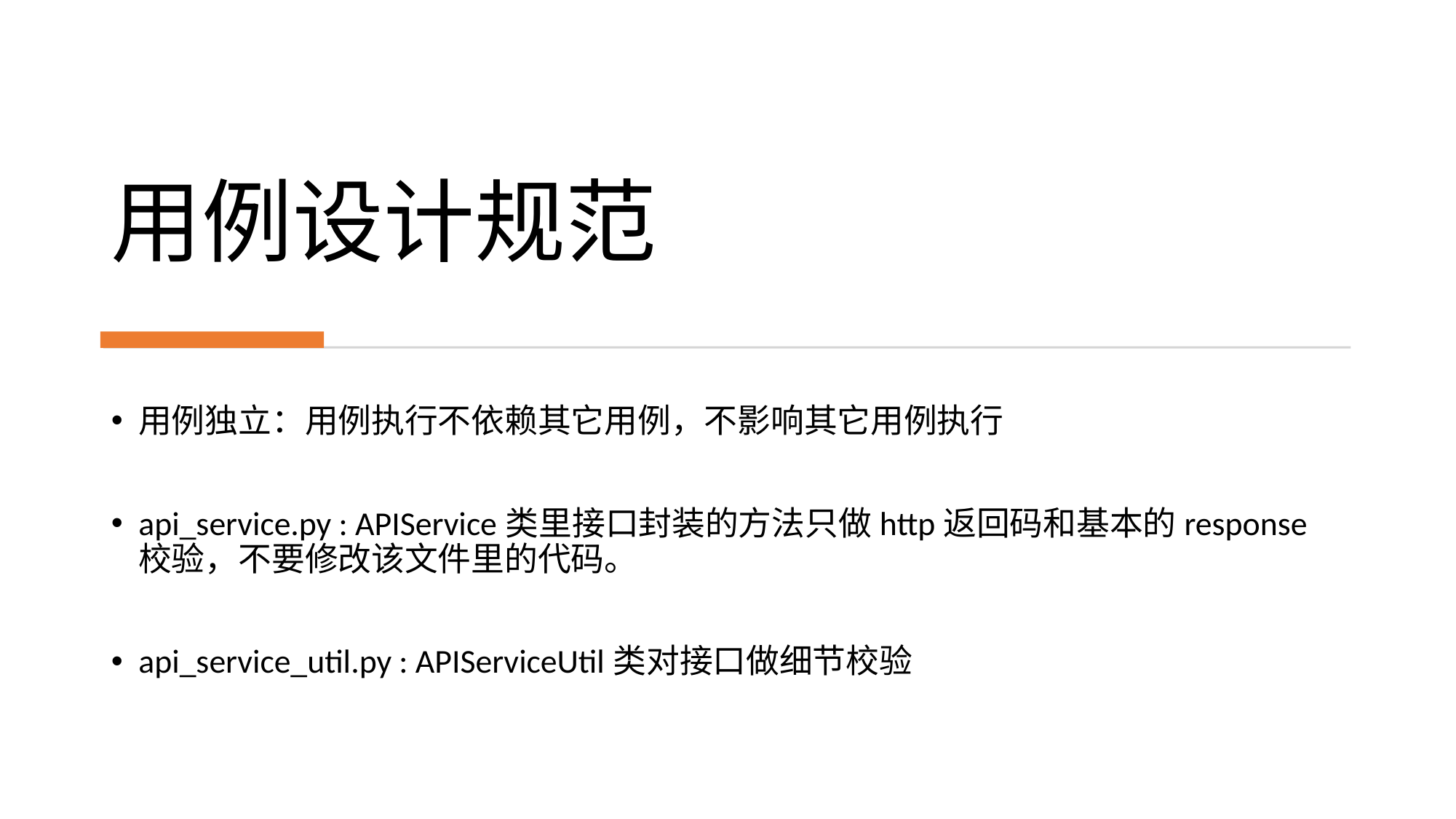

# 用例设计规范

用例独立：用例执行不依赖其它用例，不影响其它用例执行

api_service.py : APIService类里接口封装的方法只做http返回码和基本的response校验，不要修改该文件里的代码。

api_service_util.py : APIServiceUtil类对接口做细节校验